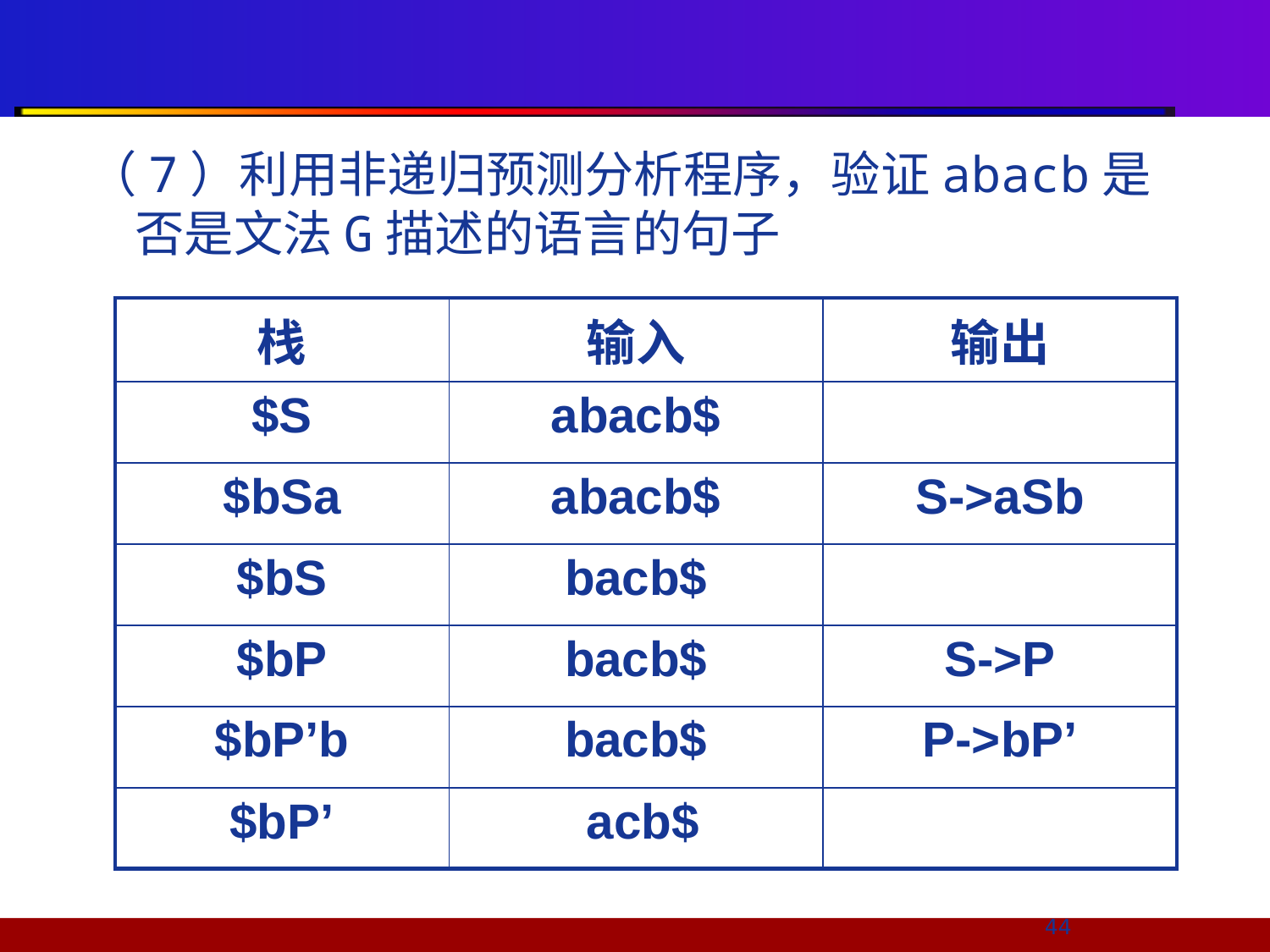

（7）利用非递归预测分析程序，验证abacb是否是文法G描述的语言的句子
| 栈 | 输入 | 输出 |
| --- | --- | --- |
| $S | abacb$ |  |
| $bSa | abacb$ | S->aSb |
| $bS | bacb$ |  |
| $bP | bacb$ | S->P |
| $bP’b | bacb$ | P->bP’ |
| $bP’ | acb$ |  |
44